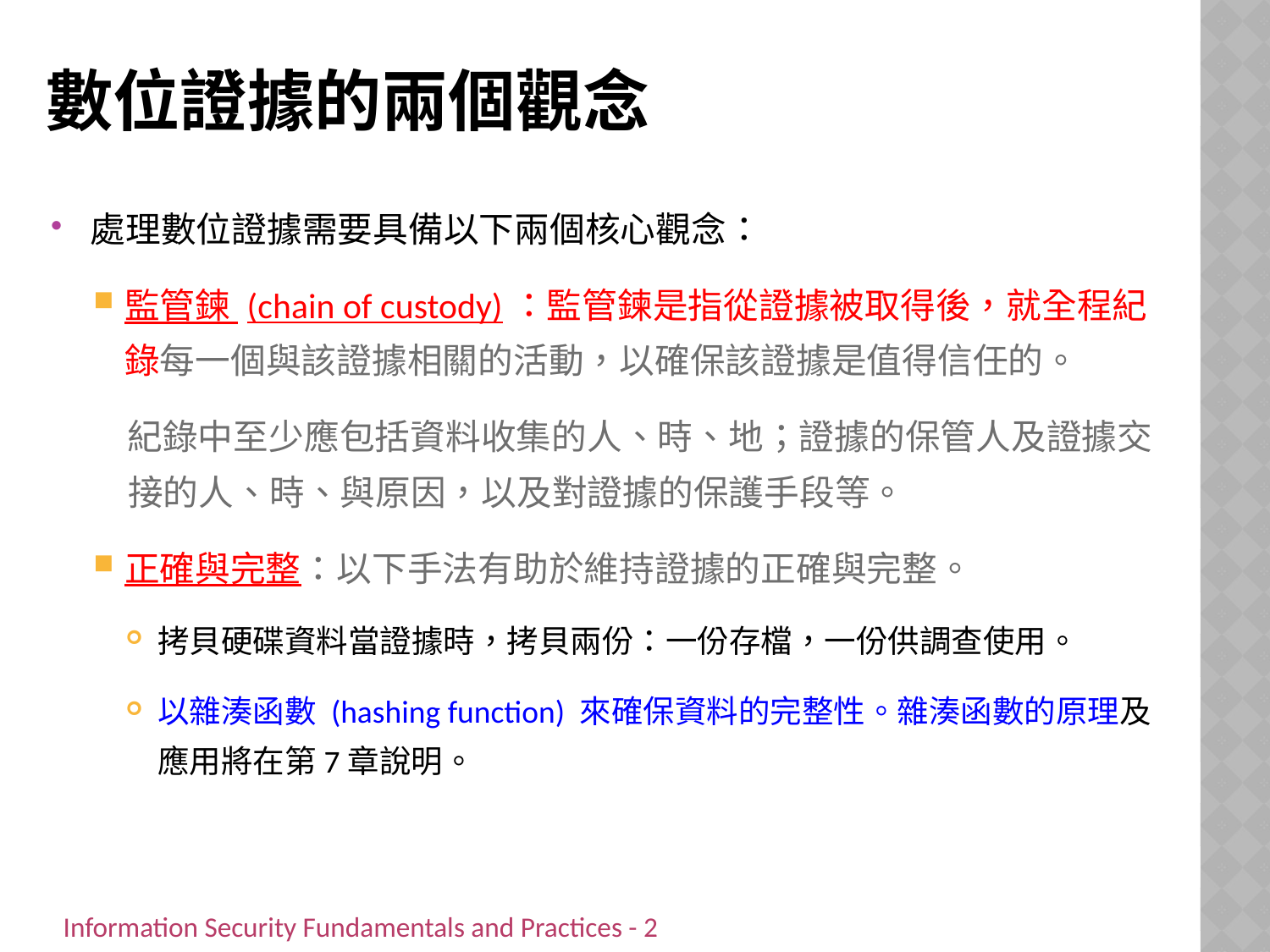

# 數位證據的兩個觀念
處理數位證據需要具備以下兩個核心觀念：
監管鍊 (chain of custody)：監管鍊是指從證據被取得後，就全程紀錄每一個與該證據相關的活動，以確保該證據是值得信任的。
紀錄中至少應包括資料收集的人、時、地；證據的保管人及證據交接的人、時、與原因，以及對證據的保護手段等。
正確與完整：以下手法有助於維持證據的正確與完整。
拷貝硬碟資料當證據時，拷貝兩份：一份存檔，一份供調查使用。
以雜湊函數 (hashing function) 來確保資料的完整性。雜湊函數的原理及應用將在第7章說明。